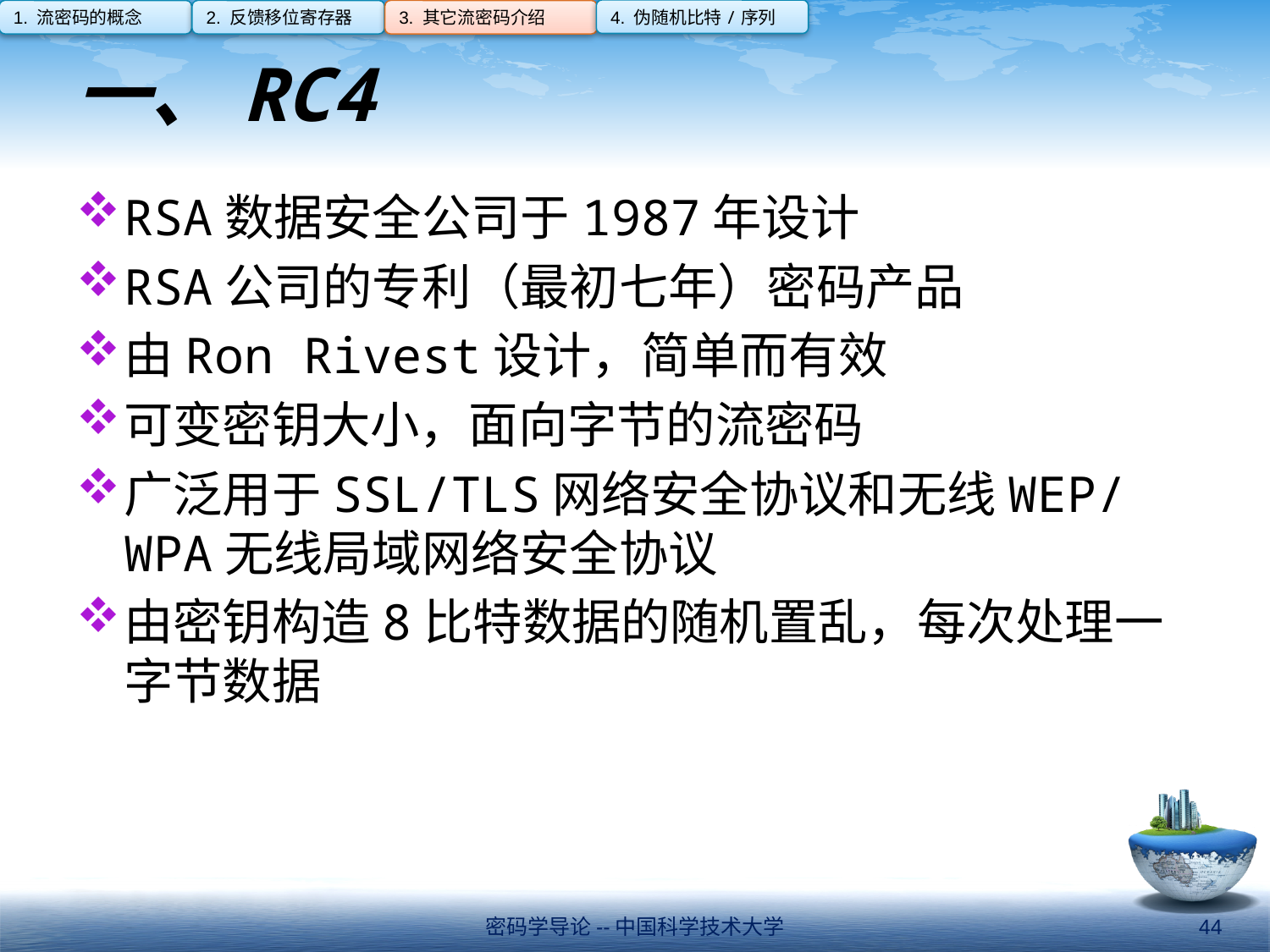

4. 伪随机比特/序列
1. 流密码的概念
2. 反馈移位寄存器
3. 其它流密码介绍
# 一、RC4
RSA数据安全公司于1987年设计
RSA公司的专利（最初七年）密码产品
由Ron Rivest设计，简单而有效
可变密钥大小，面向字节的流密码
广泛用于SSL/TLS网络安全协议和无线WEP/WPA无线局域网络安全协议
由密钥构造8比特数据的随机置乱，每次处理一字节数据
密码学导论--中国科学技术大学
44